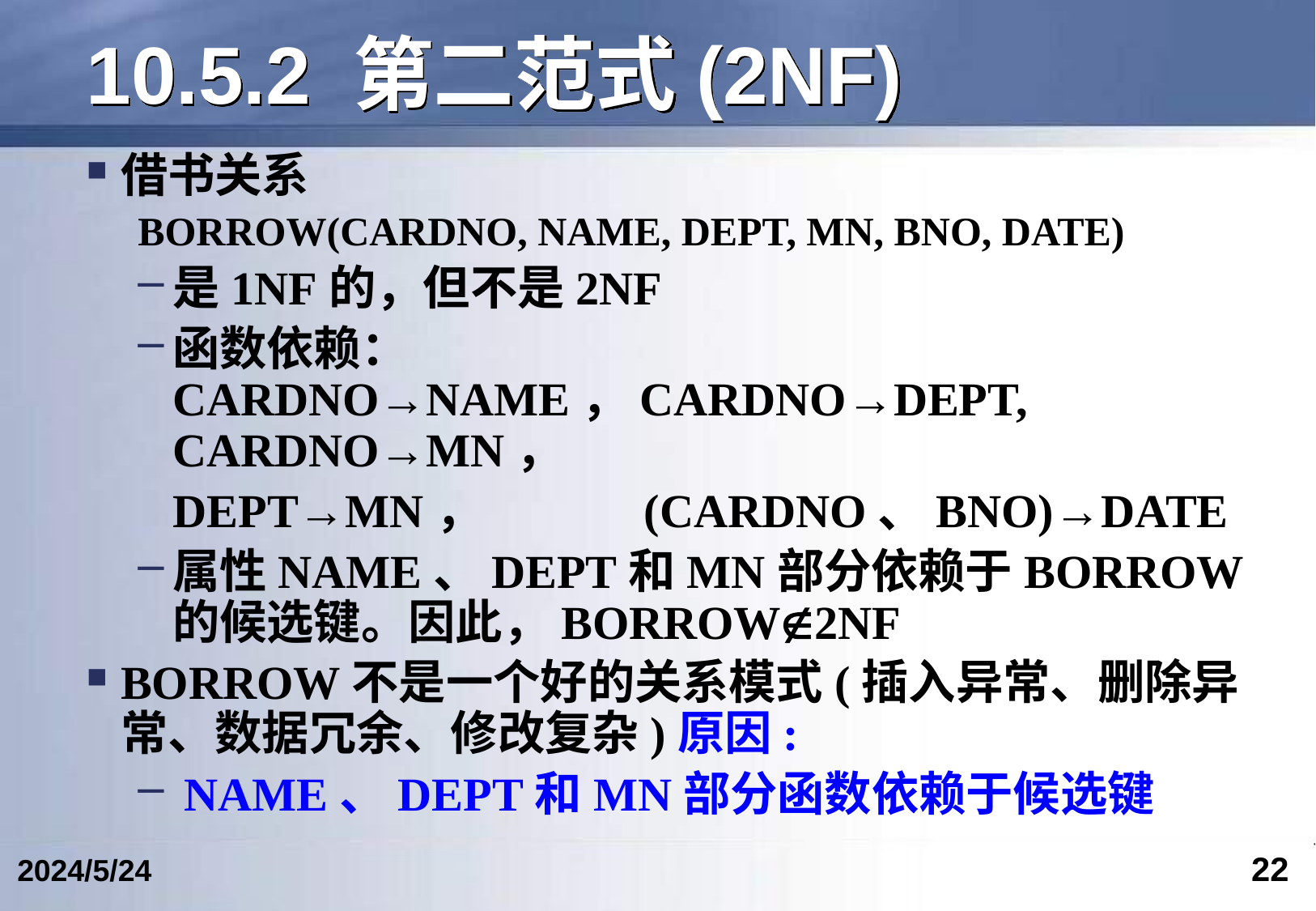

# 10.5.2 第二范式(2NF)
借书关系
BORROW(CARDNO, NAME, DEPT, MN, BNO, DATE)
是1NF的，但不是2NF
函数依赖：    CARDNO→NAME，CARDNO→DEPT,      CARDNO→MN，
   DEPT→MN，              (CARDNO、BNO)→DATE
属性NAME、DEPT和MN部分依赖于BORROW的候选键。因此，BORROW∉2NF
BORROW不是一个好的关系模式(插入异常、删除异常、数据冗余、修改复杂)原因:
 NAME、DEPT和MN部分函数依赖于候选键
22
2024/5/24